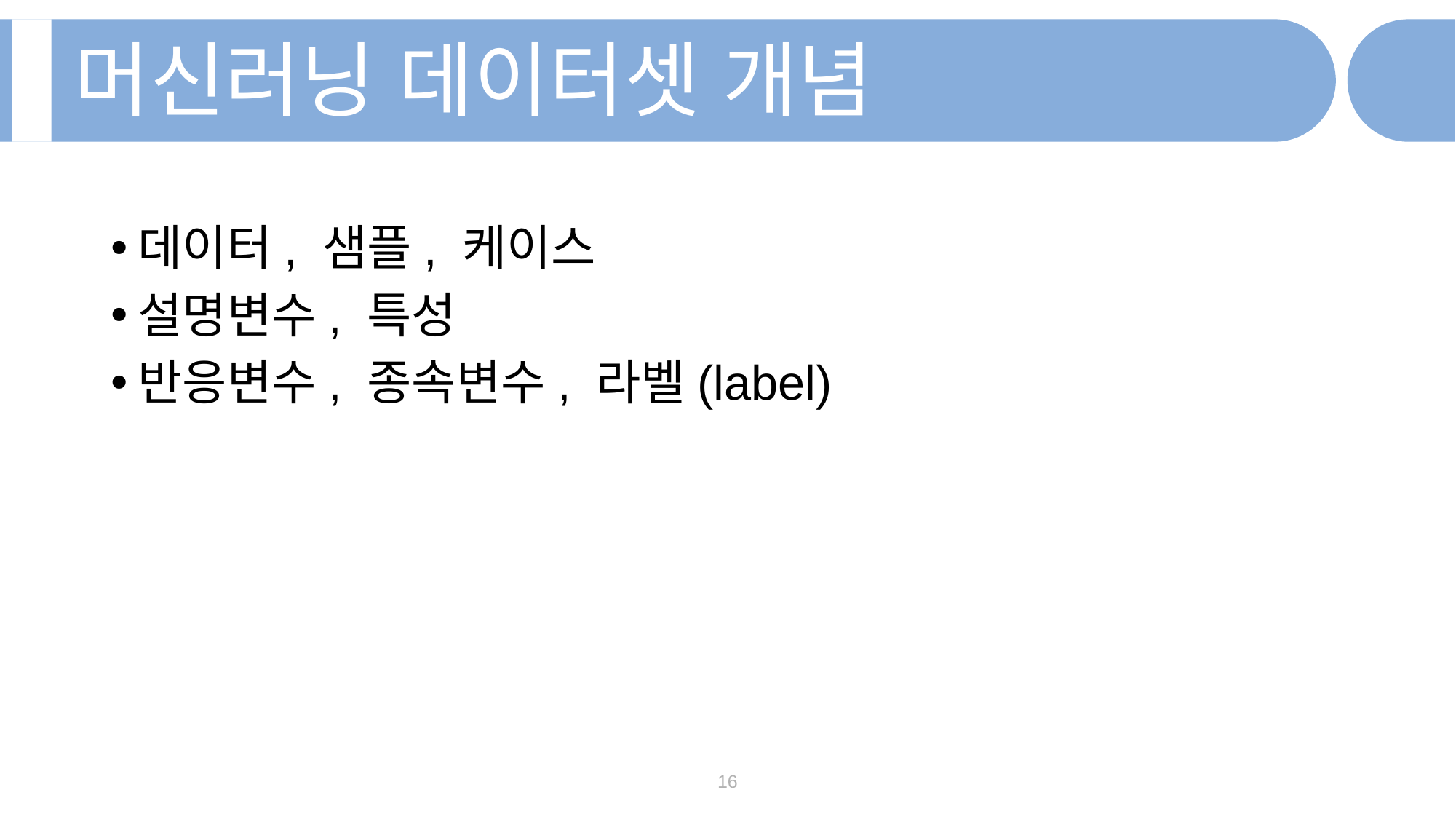

머신러닝 데이터셋 개념
데이터, 샘플, 케이스
설명변수, 특성
반응변수, 종속변수, 라벨(label)
16